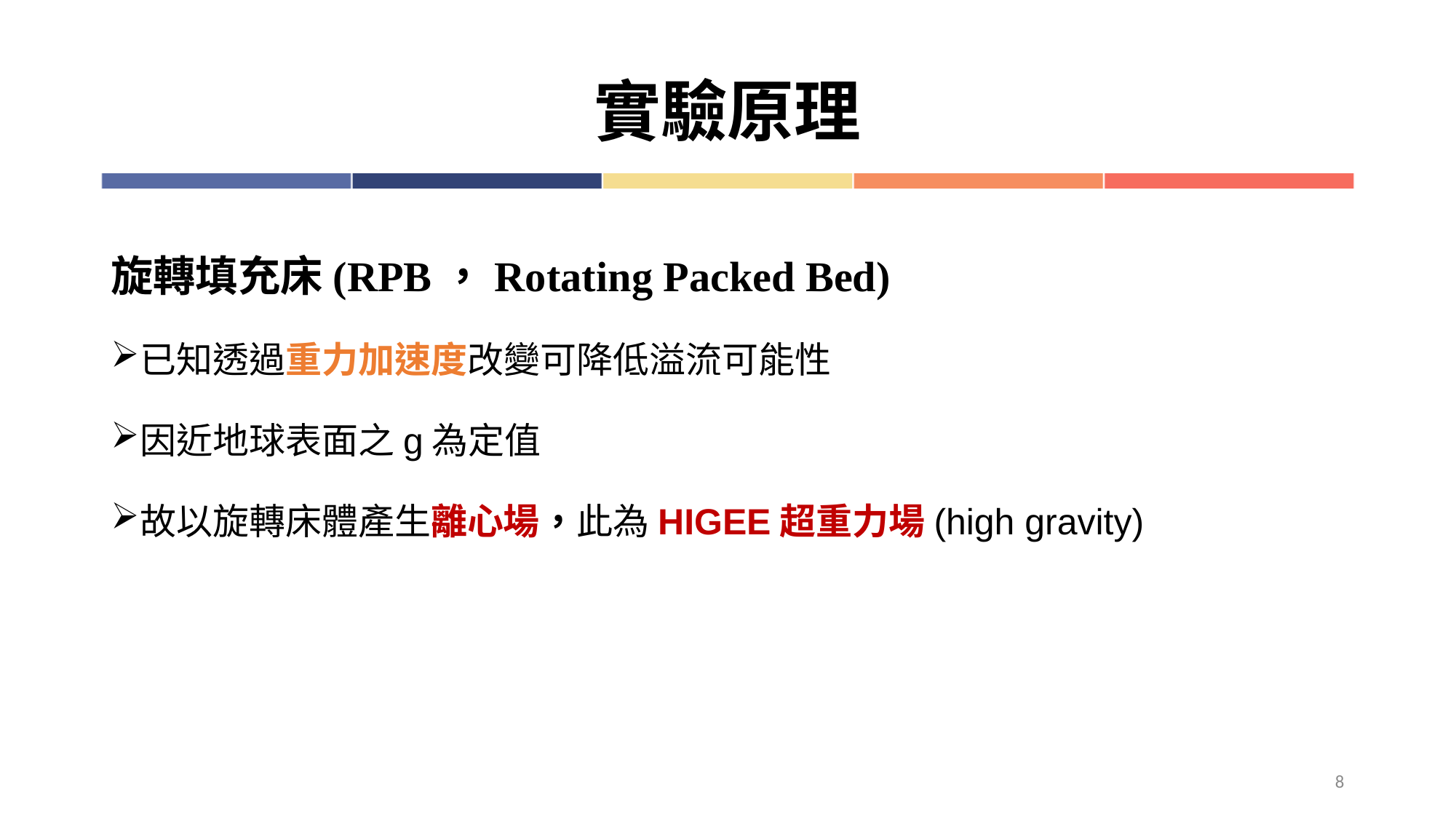

# 實驗原理
旋轉填充床(RPB，Rotating Packed Bed)
已知透過重力加速度改變可降低溢流可能性
因近地球表面之g為定值
故以旋轉床體產生離心場，此為HIGEE超重力場(high gravity)
8